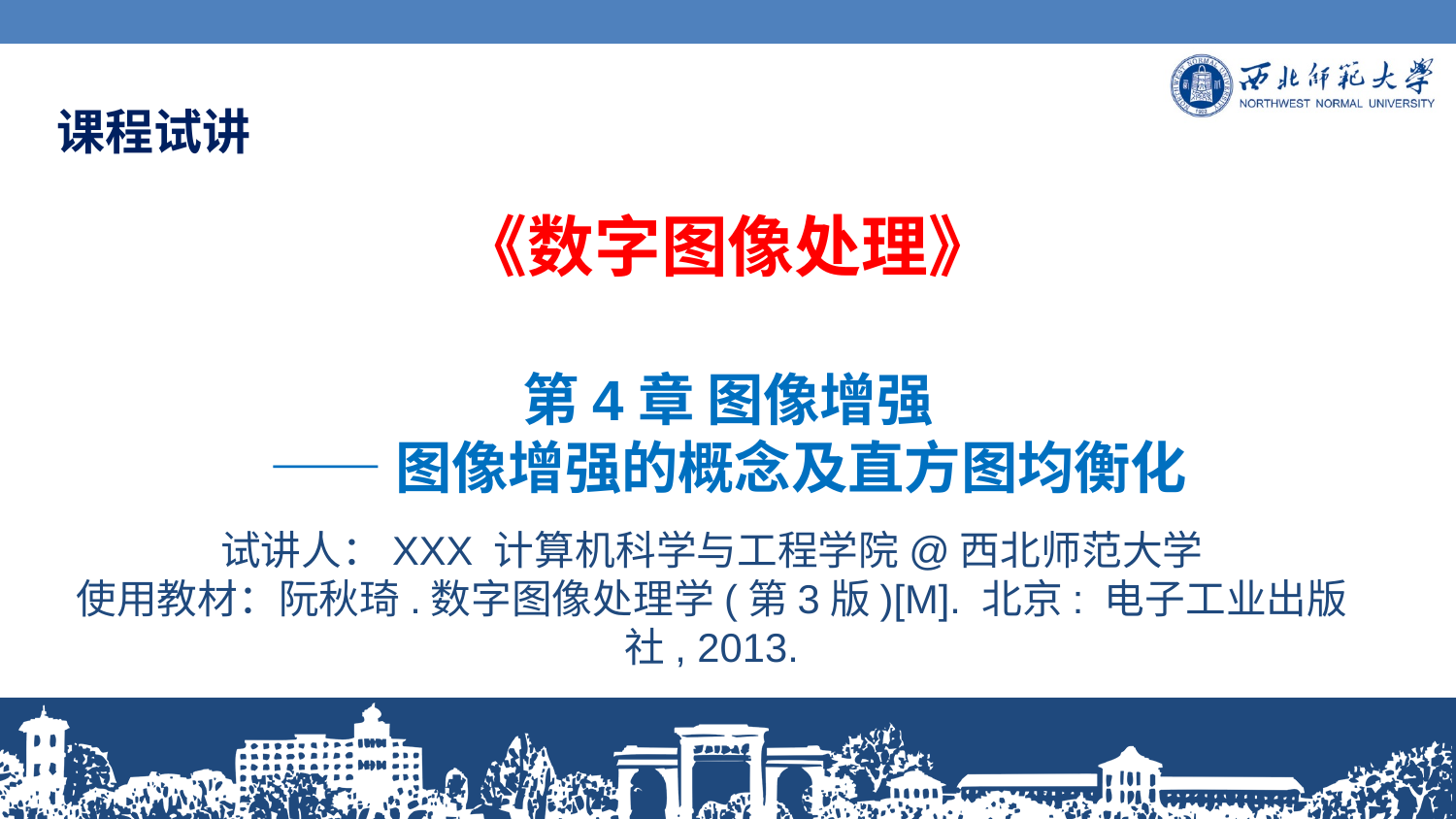

课程试讲
《数字图像处理》

第4章 图像增强
——图像增强的概念及直方图均衡化
试讲人：XXX 计算机科学与工程学院@西北师范大学
使用教材：阮秋琦.数字图像处理学(第3版)[M]. 北京: 电子工业出版社, 2013.